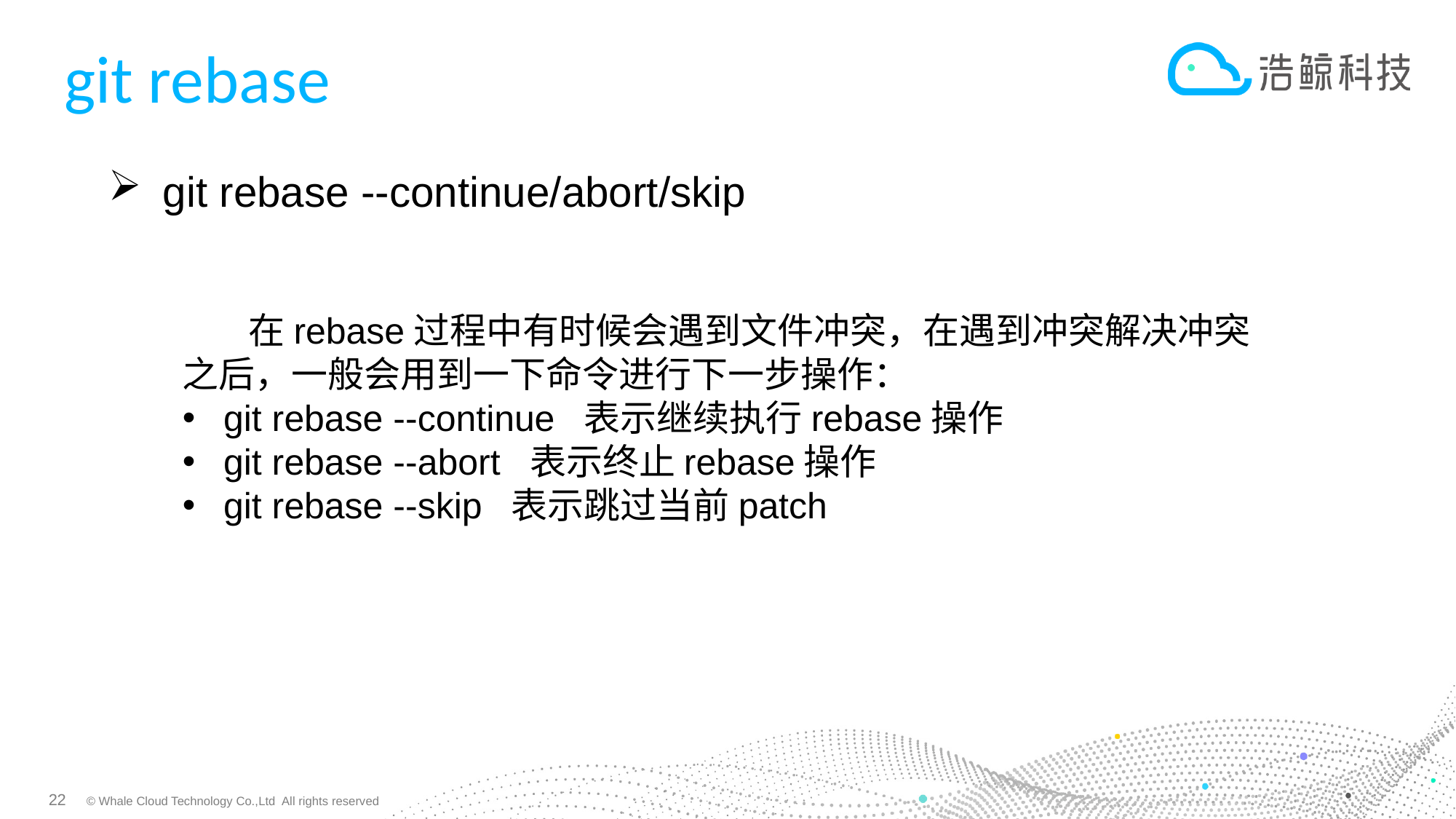

# git rebase
git rebase --continue/abort/skip
       在rebase过程中有时候会遇到文件冲突，在遇到冲突解决冲突
之后，一般会用到一下命令进行下一步操作：
git rebase --continue  表示继续执行rebase操作
git rebase --abort  表示终止rebase操作
git rebase --skip  表示跳过当前patch